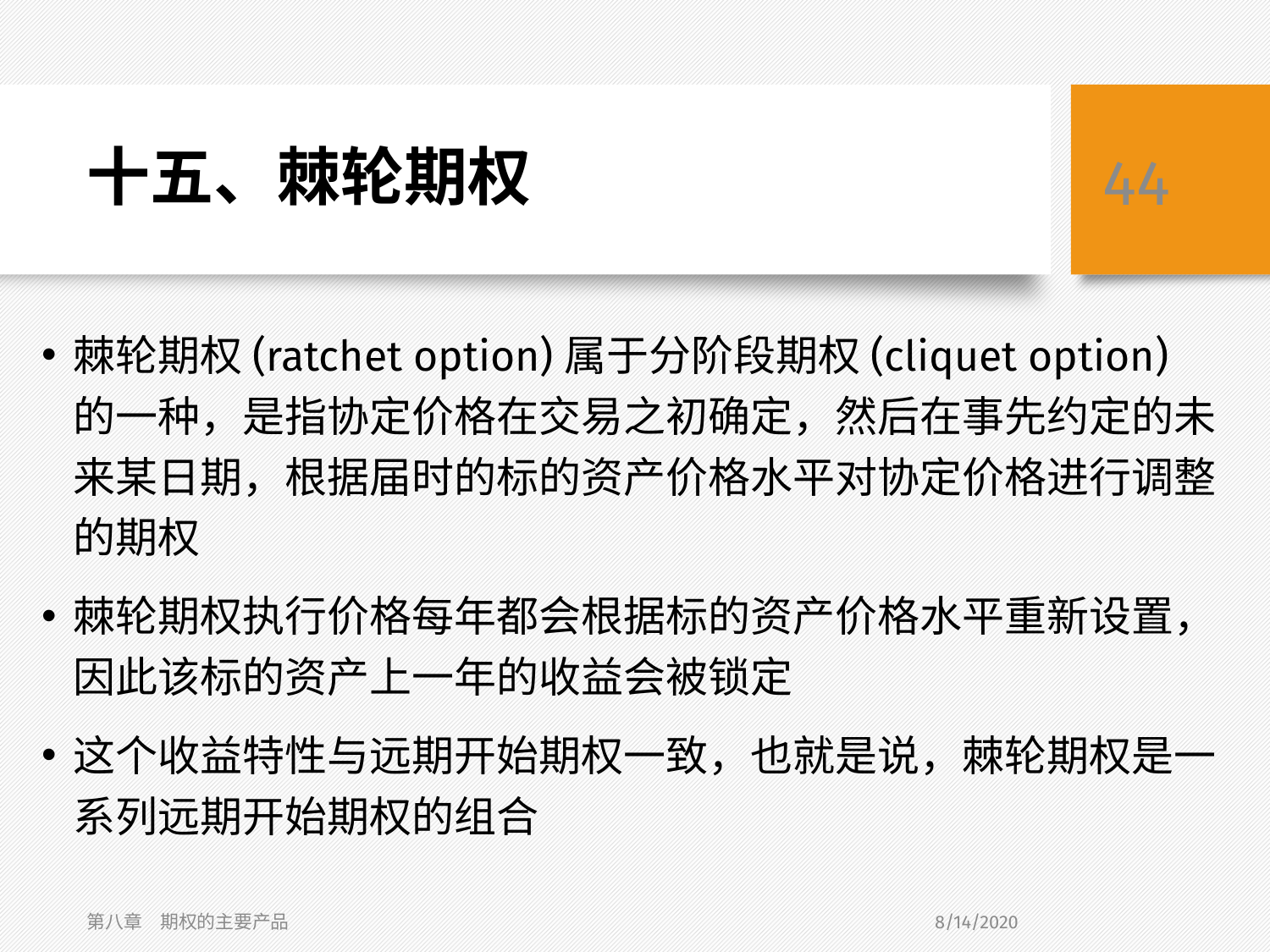

# 十五、棘轮期权
44
棘轮期权(ratchet option)属于分阶段期权(cliquet option)的一种，是指协定价格在交易之初确定，然后在事先约定的未来某日期，根据届时的标的资产价格水平对协定价格进行调整的期权
棘轮期权执行价格每年都会根据标的资产价格水平重新设置，因此该标的资产上一年的收益会被锁定
这个收益特性与远期开始期权一致，也就是说，棘轮期权是一系列远期开始期权的组合
8/14/2020
第八章　期权的主要产品